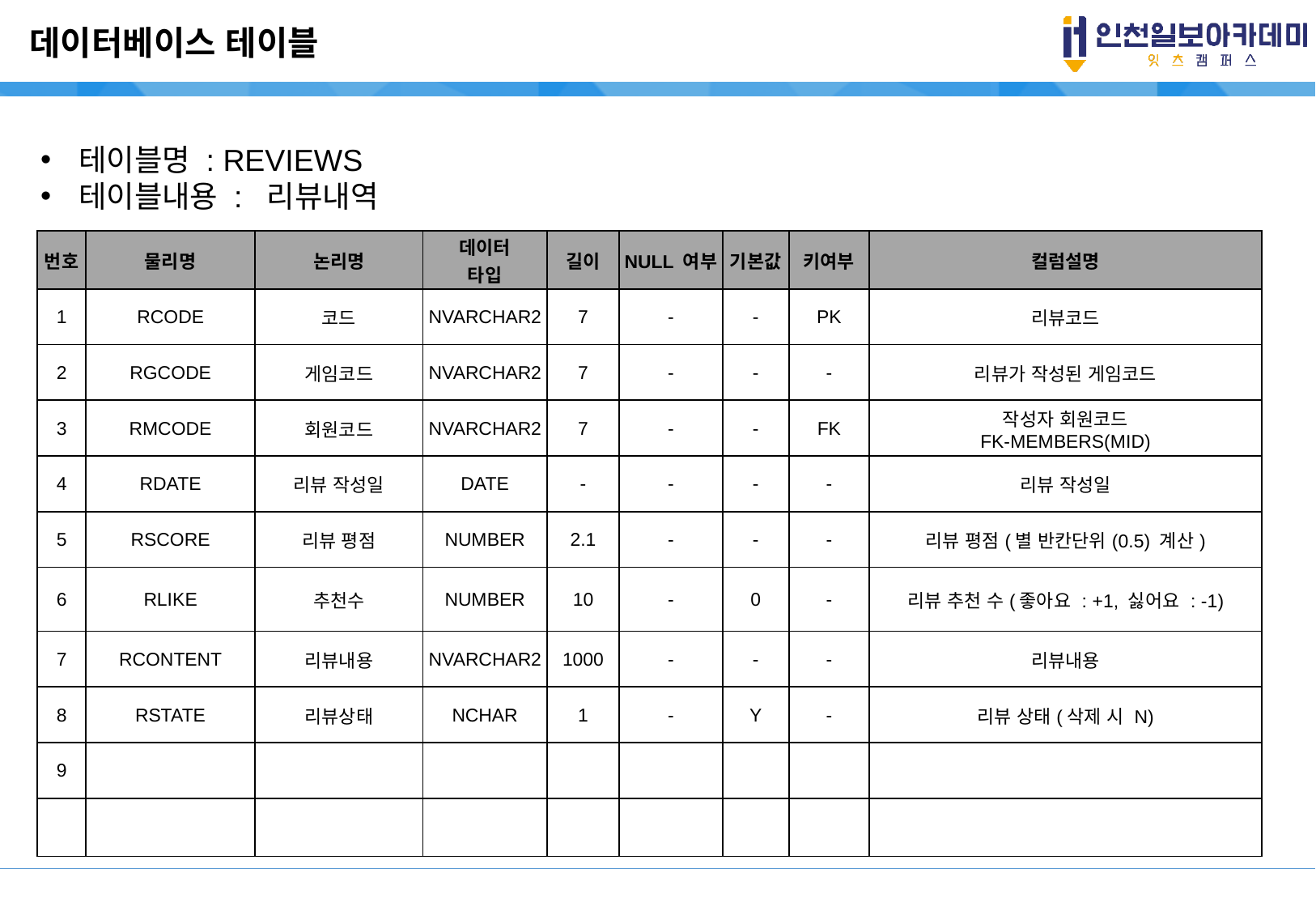

데이터베이스 테이블
테이블명 : REVIEWS
테이블내용 :  리뷰내역
| 번호 | 물리명 | 논리명 | 데이터 타입 | 길이 | NULL 여부 | 기본값 | 키여부 | 컬럼설명 |
| --- | --- | --- | --- | --- | --- | --- | --- | --- |
| 1 | RCODE | 코드 | NVARCHAR2 | 7 | - | - | PK | 리뷰코드 |
| 2 | RGCODE | 게임코드 | NVARCHAR2 | 7 | - | - | - | 리뷰가 작성된 게임코드 |
| 3 | RMCODE | 회원코드 | NVARCHAR2 | 7 | - | - | FK | 작성자 회원코드 FK-MEMBERS(MID) |
| 4 | RDATE | 리뷰 작성일 | DATE | - | - | - | - | 리뷰 작성일 |
| 5 | RSCORE | 리뷰 평점 | NUMBER | 2.1 | - | - | - | 리뷰 평점(별 반칸단위(0.5) 계산) |
| 6 | RLIKE | 추천수 | NUMBER | 10 | - | 0 | - | 리뷰 추천 수(좋아요 : +1, 싫어요 : -1) |
| 7 | RCONTENT | 리뷰내용 | NVARCHAR2 | 1000 | - | - | - | 리뷰내용 |
| 8 | RSTATE | 리뷰상태 | NCHAR | 1 | - | Y | - | 리뷰 상태(삭제 시 N) |
| 9 |  |  |  |  |  |  |  |  |
|  |  |  |  |  |  |  |  |  |